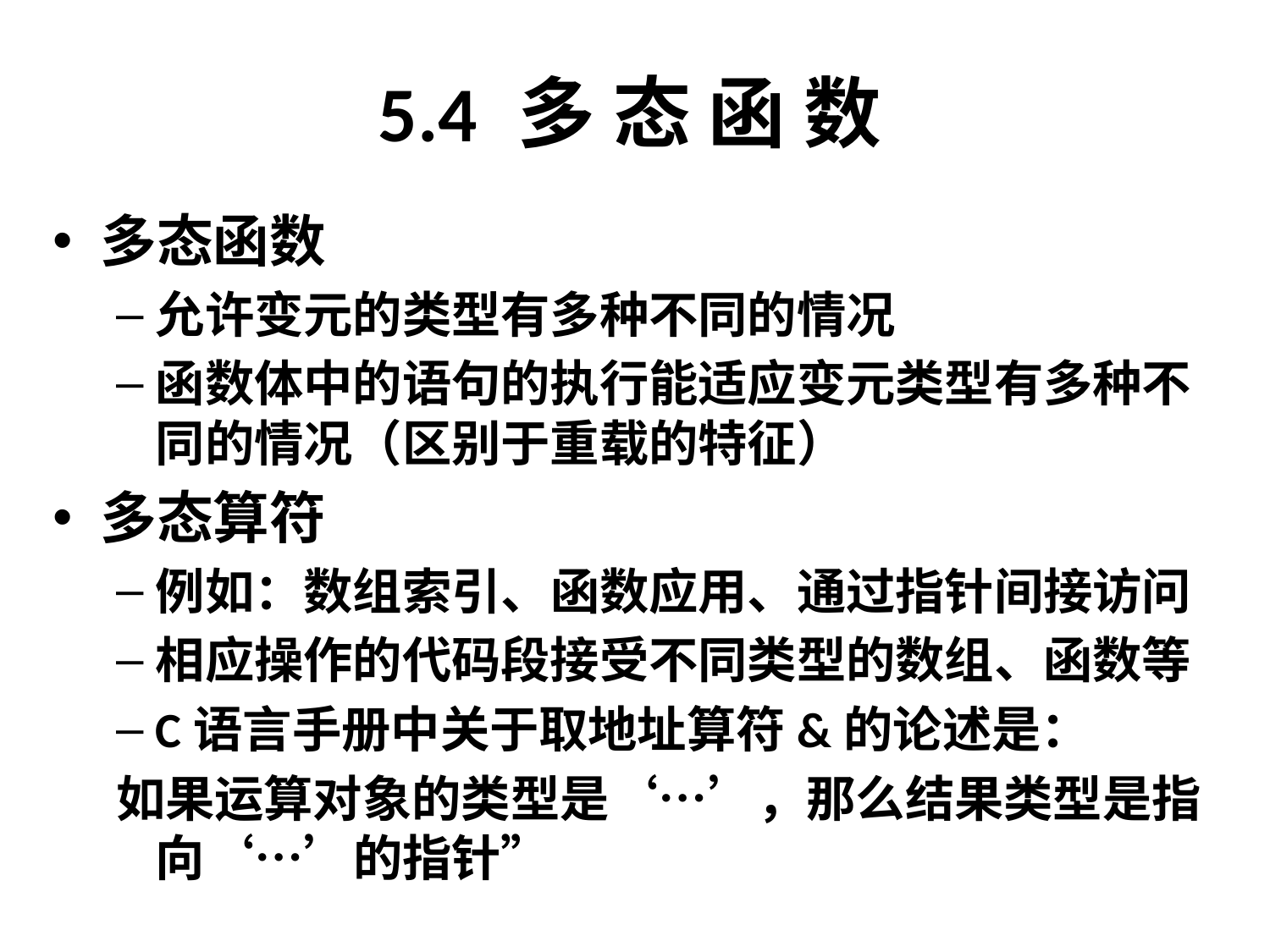

# 5.4 多 态 函 数
多态函数
允许变元的类型有多种不同的情况
函数体中的语句的执行能适应变元类型有多种不同的情况（区别于重载的特征）
多态算符
例如：数组索引、函数应用、通过指针间接访问
相应操作的代码段接受不同类型的数组、函数等
C语言手册中关于取地址算符&的论述是：
如果运算对象的类型是‘…’，那么结果类型是指向‘…’的指针”